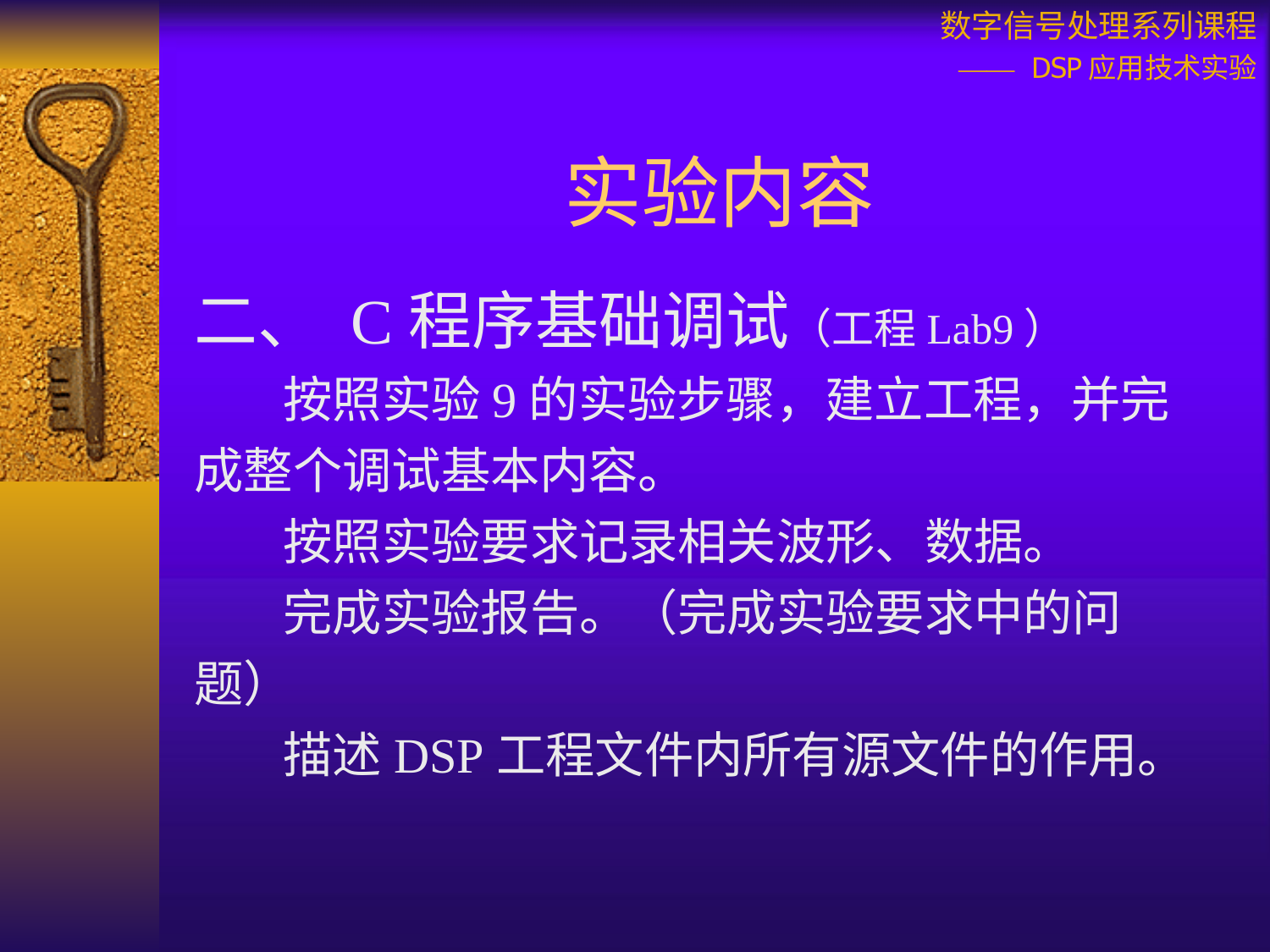

实验内容
二、 C程序基础调试（工程Lab9）
       按照实验9的实验步骤，建立工程，并完成整个调试基本内容。
       按照实验要求记录相关波形、数据。
       完成实验报告。（完成实验要求中的问题）
       描述DSP工程文件内所有源文件的作用。